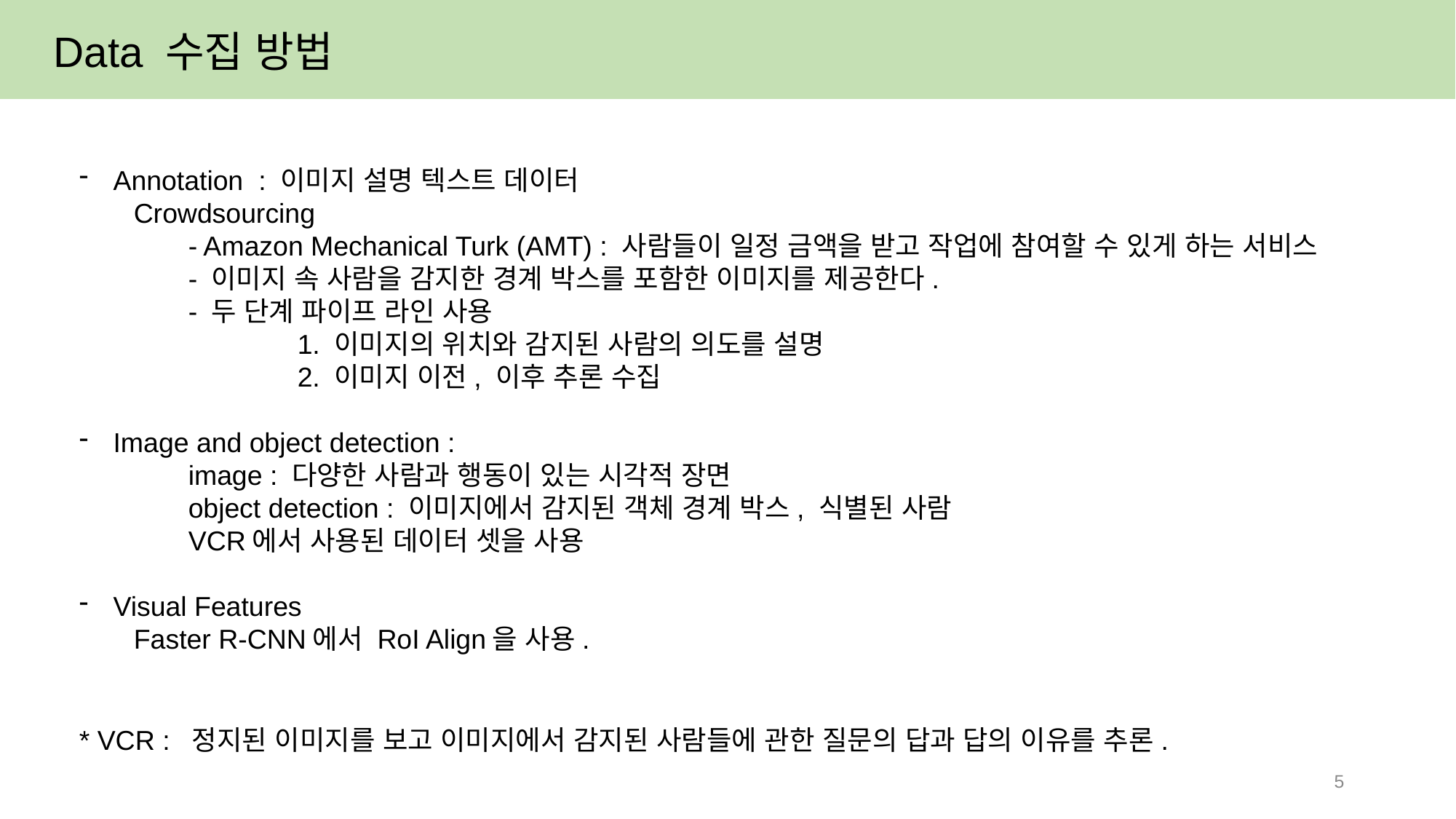

Data 수집 방법
Annotation  : 이미지 설명 텍스트 데이터
Crowdsourcing
	- Amazon Mechanical Turk (AMT) : 사람들이 일정 금액을 받고 작업에 참여할 수 있게 하는 서비스
	- 이미지 속 사람을 감지한 경계 박스를 포함한 이미지를 제공한다.
	- 두 단계 파이프 라인 사용
		1. 이미지의 위치와 감지된 사람의 의도를 설명
		2. 이미지 이전, 이후 추론 수집

Image and object detection :
	image : 다양한 사람과 행동이 있는 시각적 장면
	object detection : 이미지에서 감지된 객체 경계 박스, 식별된 사람
	VCR에서 사용된 데이터 셋을 사용

Visual Features
Faster R-CNN에서 RoI Align을 사용.
* VCR :  정지된 이미지를 보고 이미지에서 감지된 사람들에 관한 질문의 답과 답의 이유를 추론.
5